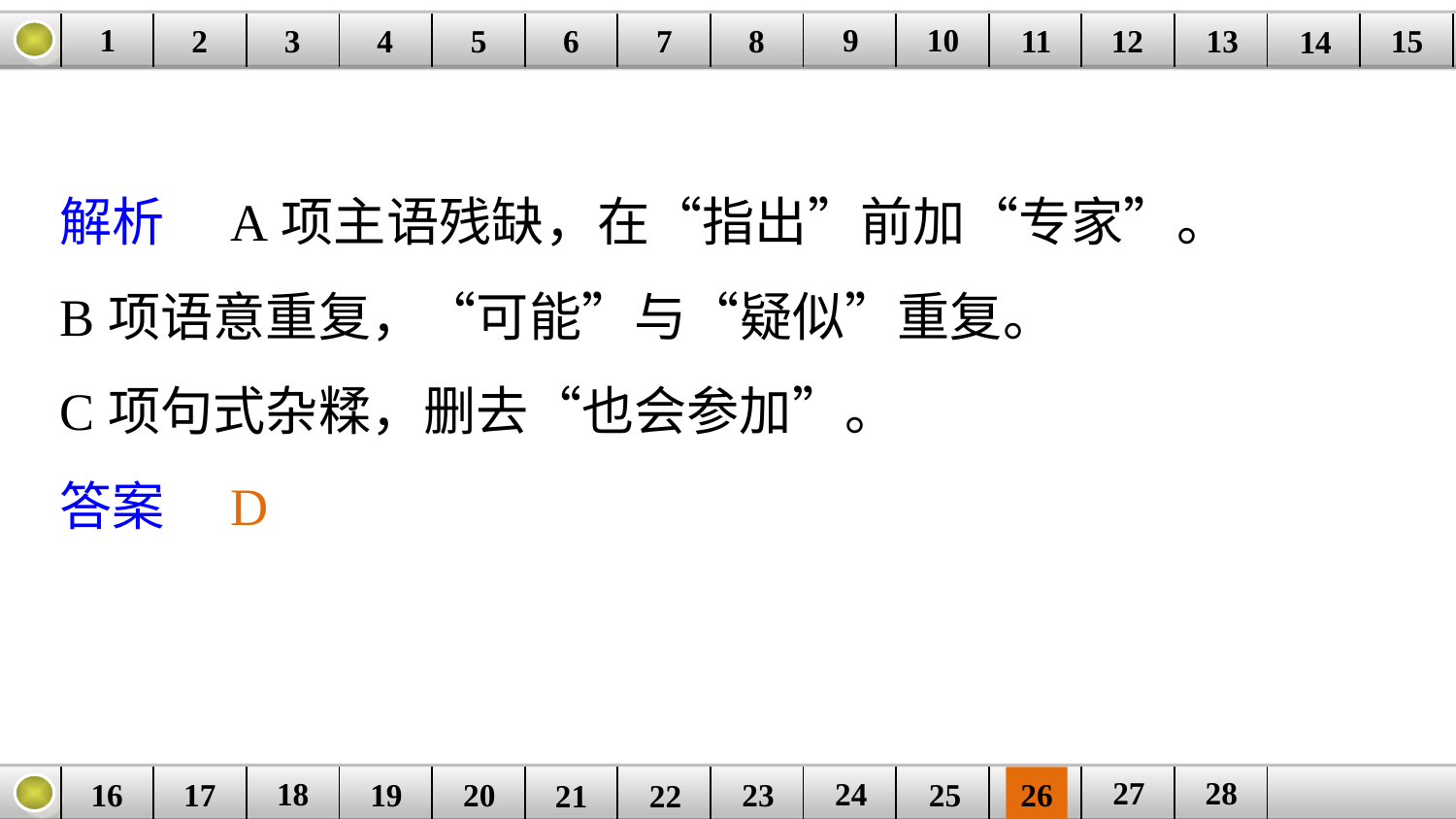

9
10
1
3
4
5
6
8
11
2
12
15
|  |  |  |  |  |  |  |  |  |  |  |  |  |  |  |
| --- | --- | --- | --- | --- | --- | --- | --- | --- | --- | --- | --- | --- | --- | --- |
7
13
14

解析　A项主语残缺，在“指出”前加“专家”。
B项语意重复，“可能”与“疑似”重复。
C项句式杂糅，删去“也会参加”。
答案　D

27
28
18
24
16
25
26
|  |  |  |  |  |  |  |  |  |  |  |  |  |
| --- | --- | --- | --- | --- | --- | --- | --- | --- | --- | --- | --- | --- |
23
17
19
20
21
22